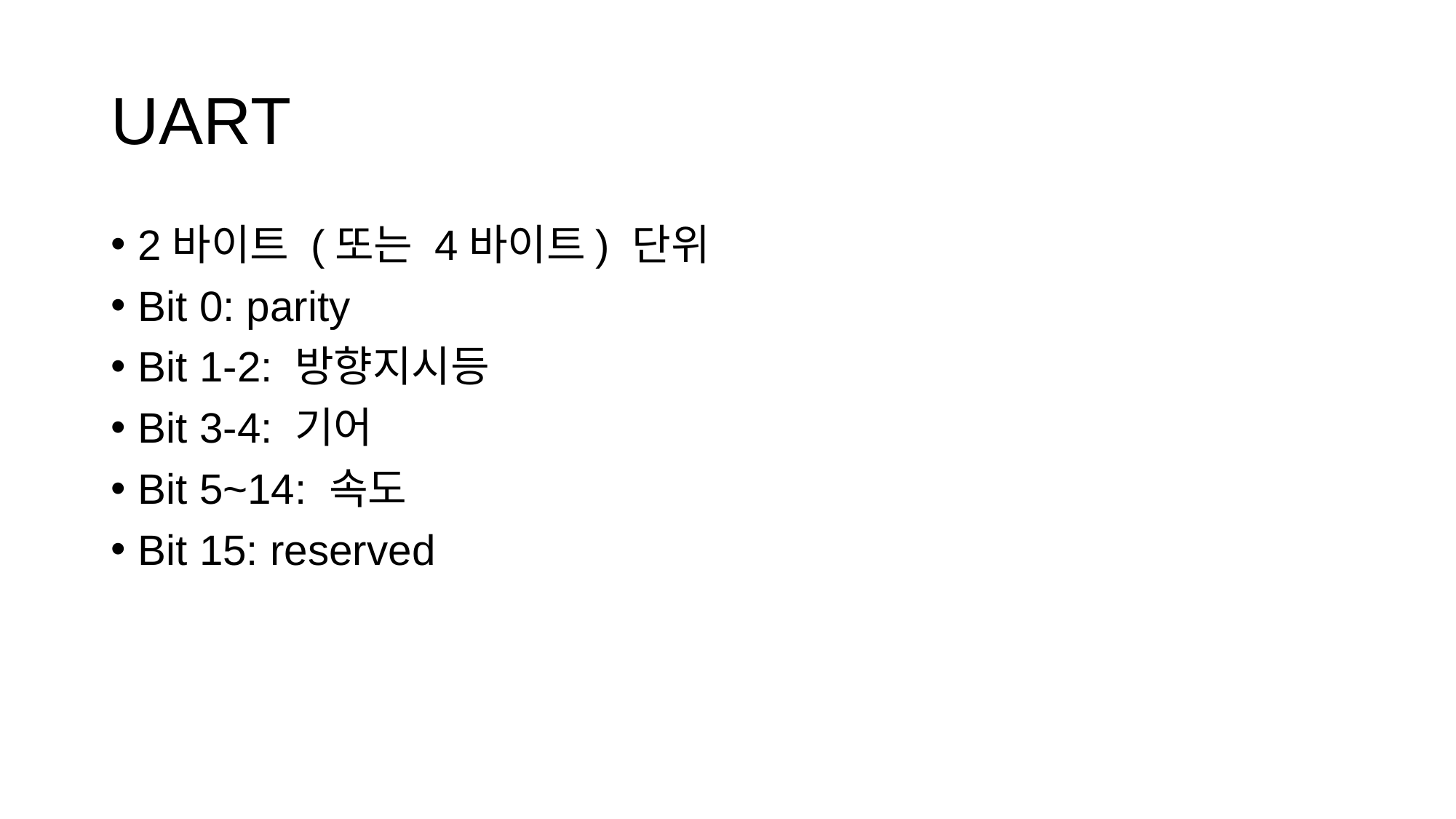

# UART
2바이트 (또는 4바이트) 단위
Bit 0: parity
Bit 1-2: 방향지시등
Bit 3-4: 기어
Bit 5~14: 속도
Bit 15: reserved